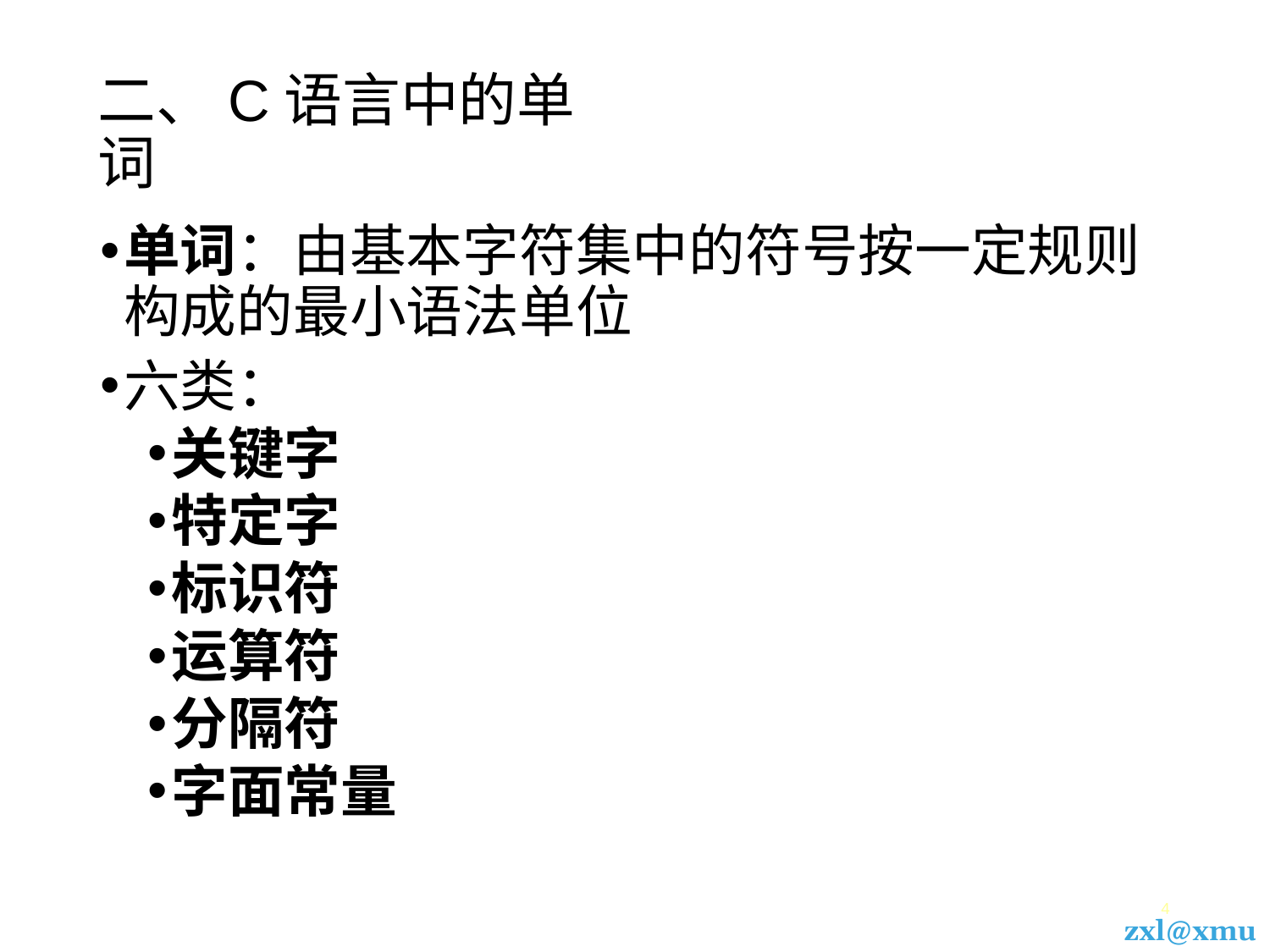

# 二、C语言中的单词
单词：由基本字符集中的符号按一定规则构成的最小语法单位
六类：
关键字
特定字
标识符
运算符
分隔符
字面常量
4